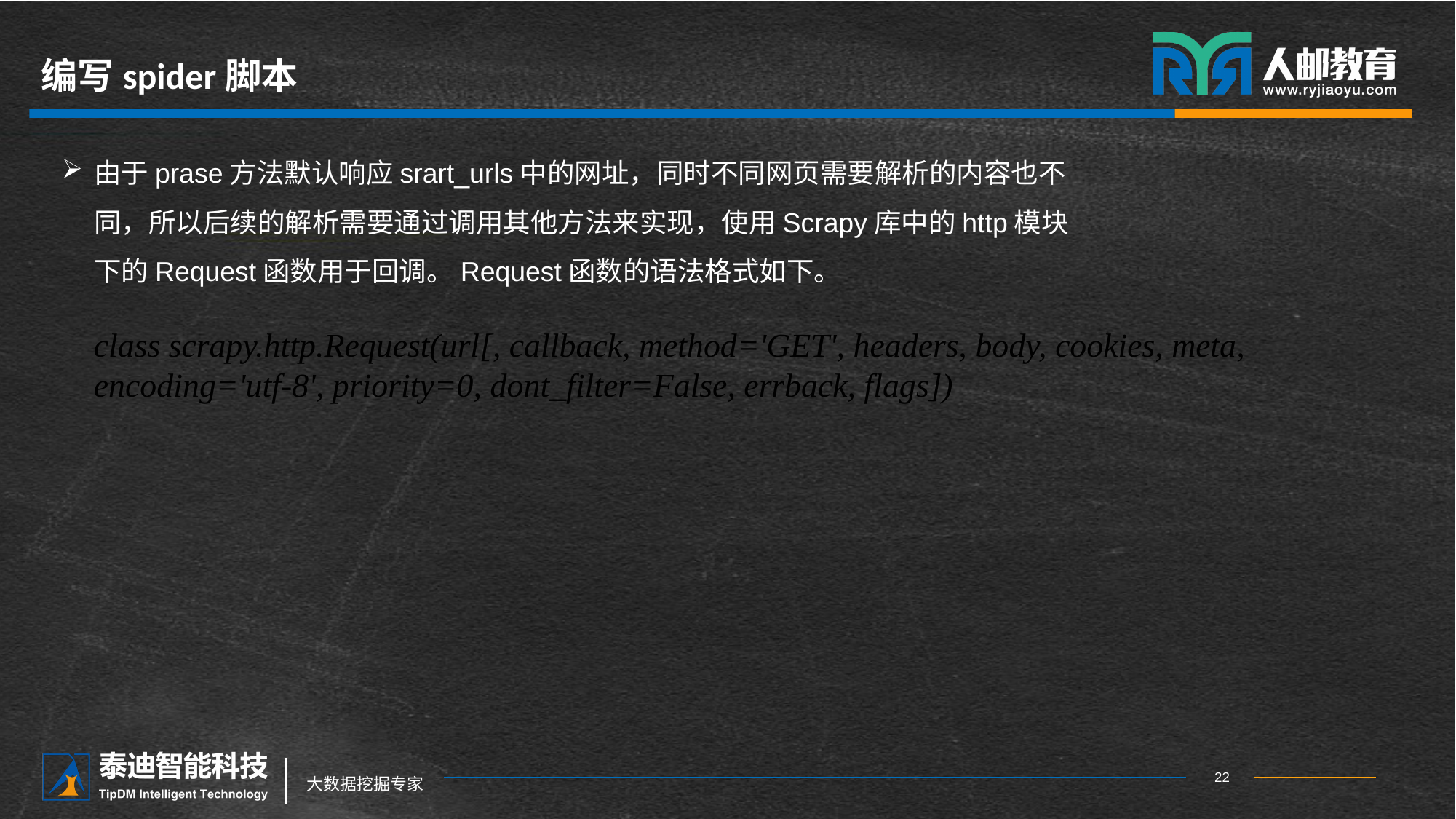

# 编写spider脚本
由于prase方法默认响应srart_urls中的网址，同时不同网页需要解析的内容也不同，所以后续的解析需要通过调用其他方法来实现，使用Scrapy库中的http模块下的Request函数用于回调。Request函数的语法格式如下。

class scrapy.http.Request(url[, callback, method='GET', headers, body, cookies, meta, encoding='utf-8', priority=0, dont_filter=False, errback, flags])